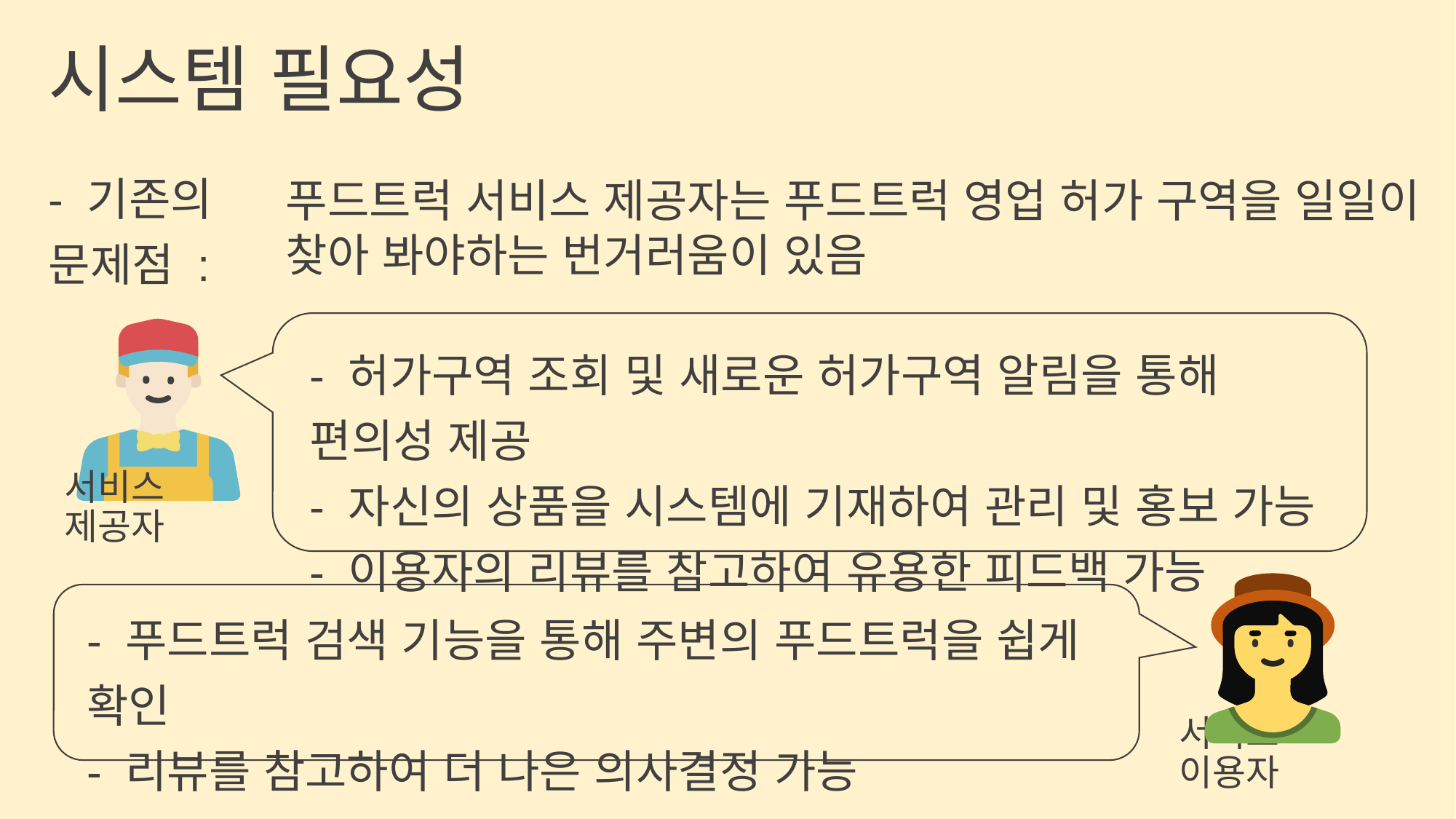

시스템 필요성
- 기존의 문제점 :
푸드트럭 서비스 제공자는 푸드트럭 영업 허가 구역을 일일이
찾아 봐야하는 번거러움이 있음

- 허가구역 조회 및 새로운 허가구역 알림을 통해 편의성 제공
- 자신의 상품을 시스템에 기재하여 관리 및 홍보 가능
- 이용자의 리뷰를 참고하여 유용한 피드백 가능
서비스 제공자

- 푸드트럭 검색 기능을 통해 주변의 푸드트럭을 쉽게 확인
- 리뷰를 참고하여 더 나은 의사결정 가능
서비스 이용자